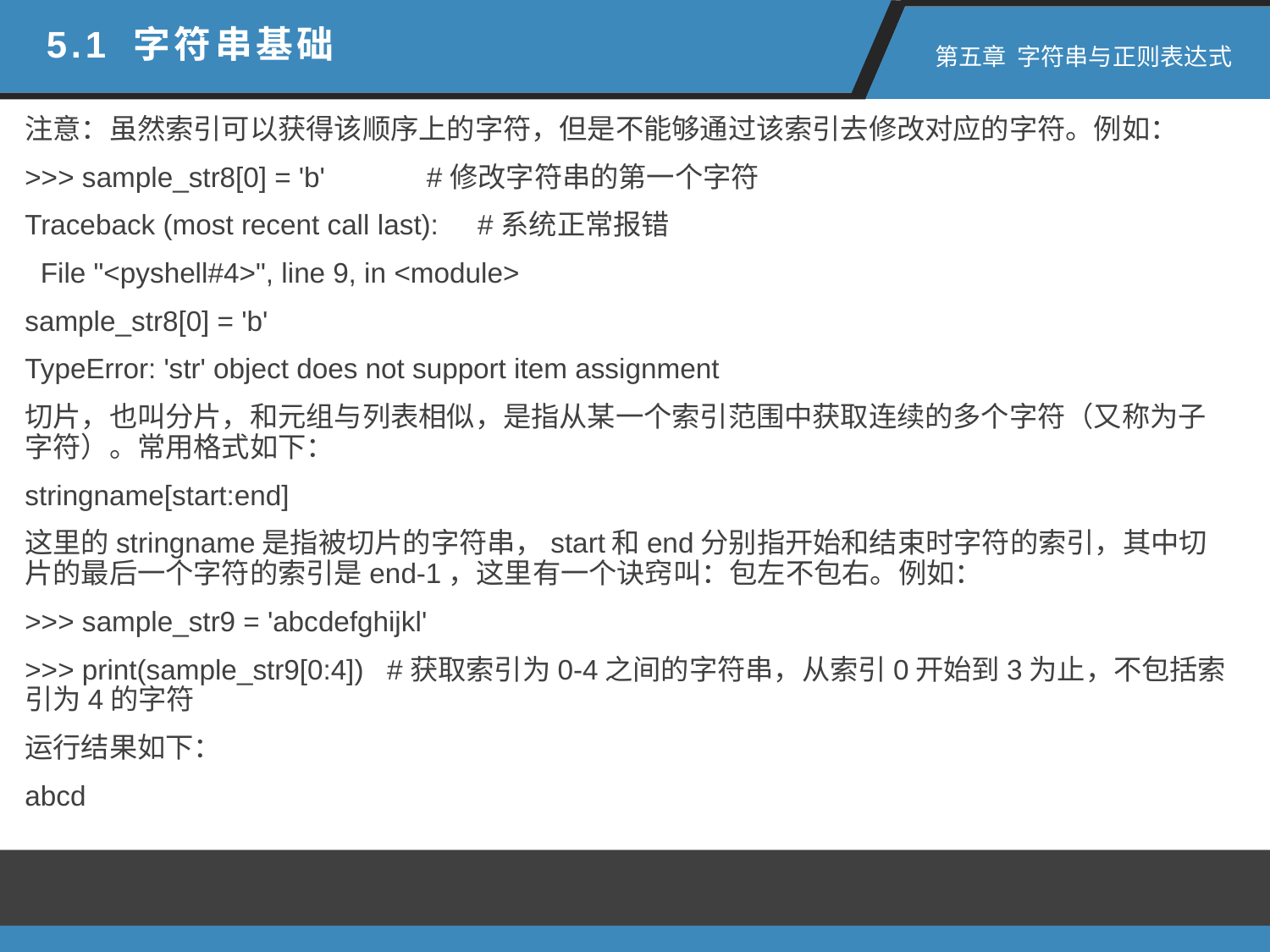

5.1 字符串基础
  第五章  字符串与正则表达式
注意：虽然索引可以获得该顺序上的字符，但是不能够通过该索引去修改对应的字符。例如：
>>> sample_str8[0] = 'b'             #修改字符串的第一个字符
Traceback (most recent call last):     #系统正常报错
  File "<pyshell#4>", line 9, in <module>
sample_str8[0] = 'b'
TypeError: 'str' object does not support item assignment
切片，也叫分片，和元组与列表相似，是指从某一个索引范围中获取连续的多个字符（又称为子字符）。常用格式如下：
stringname[start:end]
这里的stringname是指被切片的字符串，start和end分别指开始和结束时字符的索引，其中切片的最后一个字符的索引是end-1，这里有一个诀窍叫：包左不包右。例如：
>>> sample_str9 = 'abcdefghijkl'
>>> print(sample_str9[0:4])   #获取索引为0-4之间的字符串，从索引0开始到3为止，不包括索引为4的字符
运行结果如下：
abcd